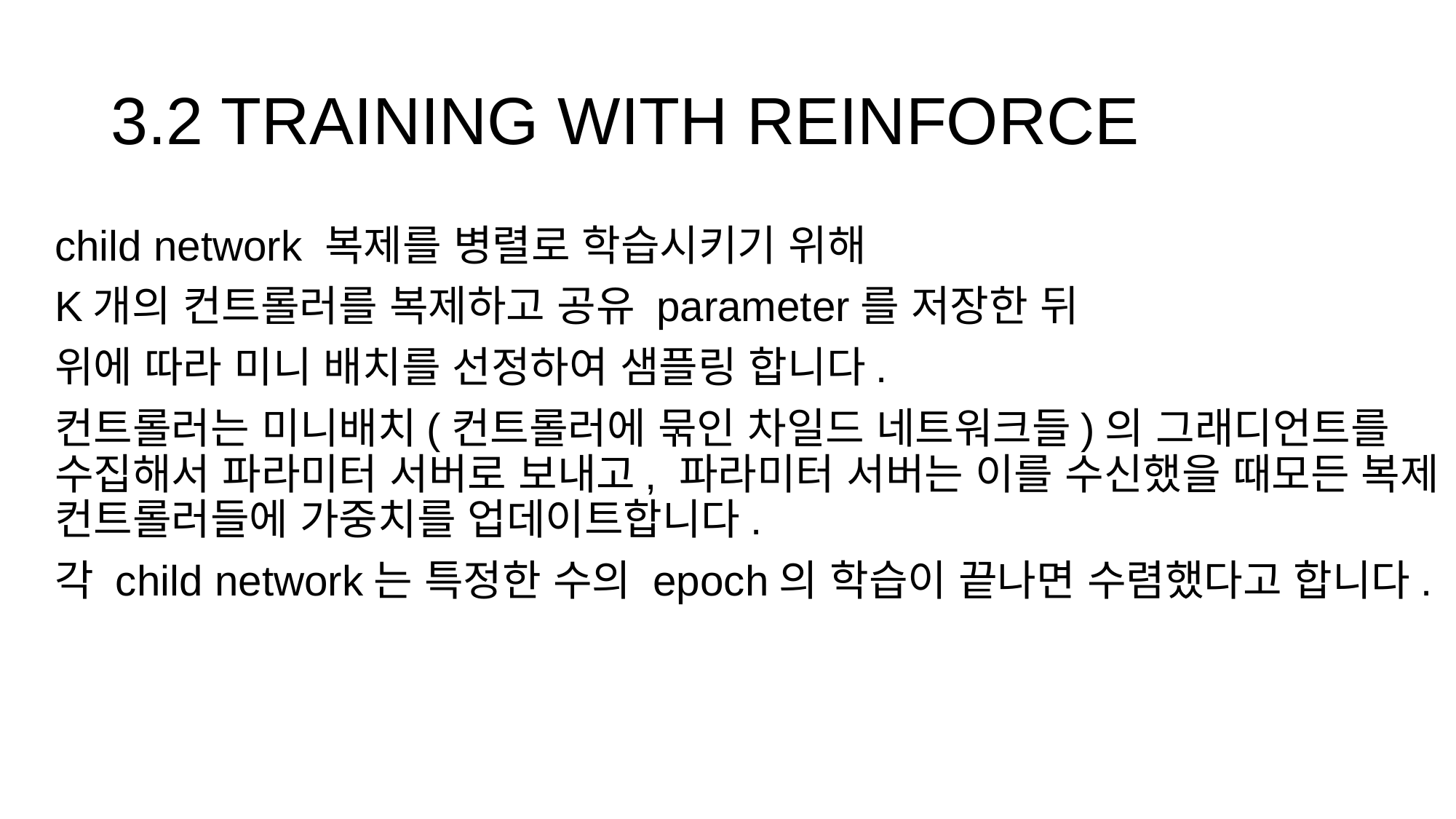

# 3.2 TRAINING WITH REINFORCE
child network 복제를 병렬로 학습시키기 위해
K개의 컨트롤러를 복제하고 공유 parameter를 저장한 뒤
위에 따라 미니 배치를 선정하여 샘플링 합니다.
컨트롤러는 미니배치(컨트롤러에 묶인 차일드 네트워크들)의 그래디언트를 수집해서 파라미터 서버로 보내고, 파라미터 서버는 이를 수신했을 때모든 복제 컨트롤러들에 가중치를 업데이트합니다.
각 child network는 특정한 수의 epoch의 학습이 끝나면 수렴했다고 합니다.